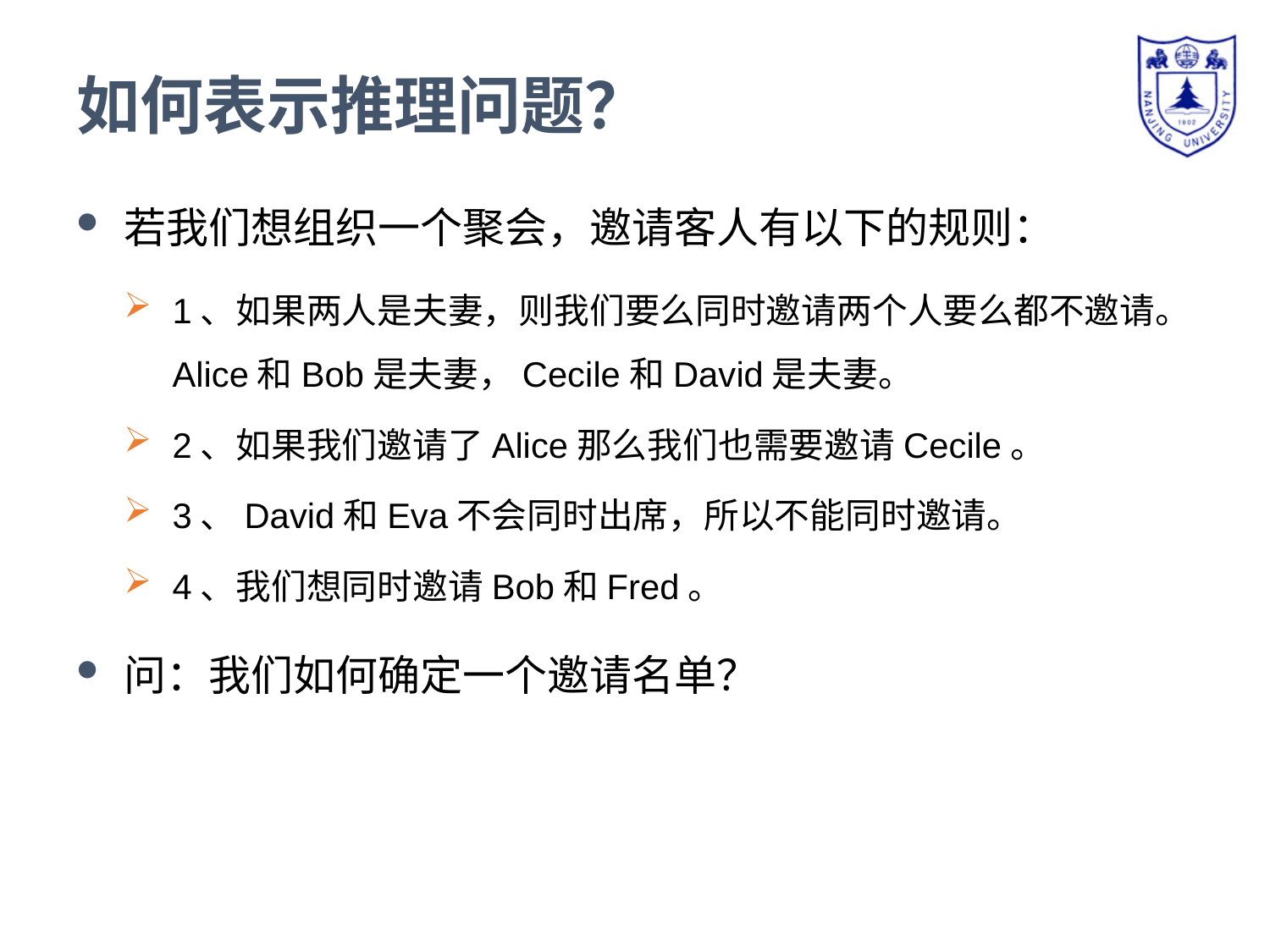

# 如何表示推理问题？
若我们想组织一个聚会，邀请客人有以下的规则：
1、如果两人是夫妻，则我们要么同时邀请两个人要么都不邀请。Alice和Bob是夫妻，Cecile和David是夫妻。
2、如果我们邀请了Alice那么我们也需要邀请Cecile。
3、David和Eva不会同时出席，所以不能同时邀请。
4、我们想同时邀请Bob和Fred。
问：我们如何确定一个邀请名单？